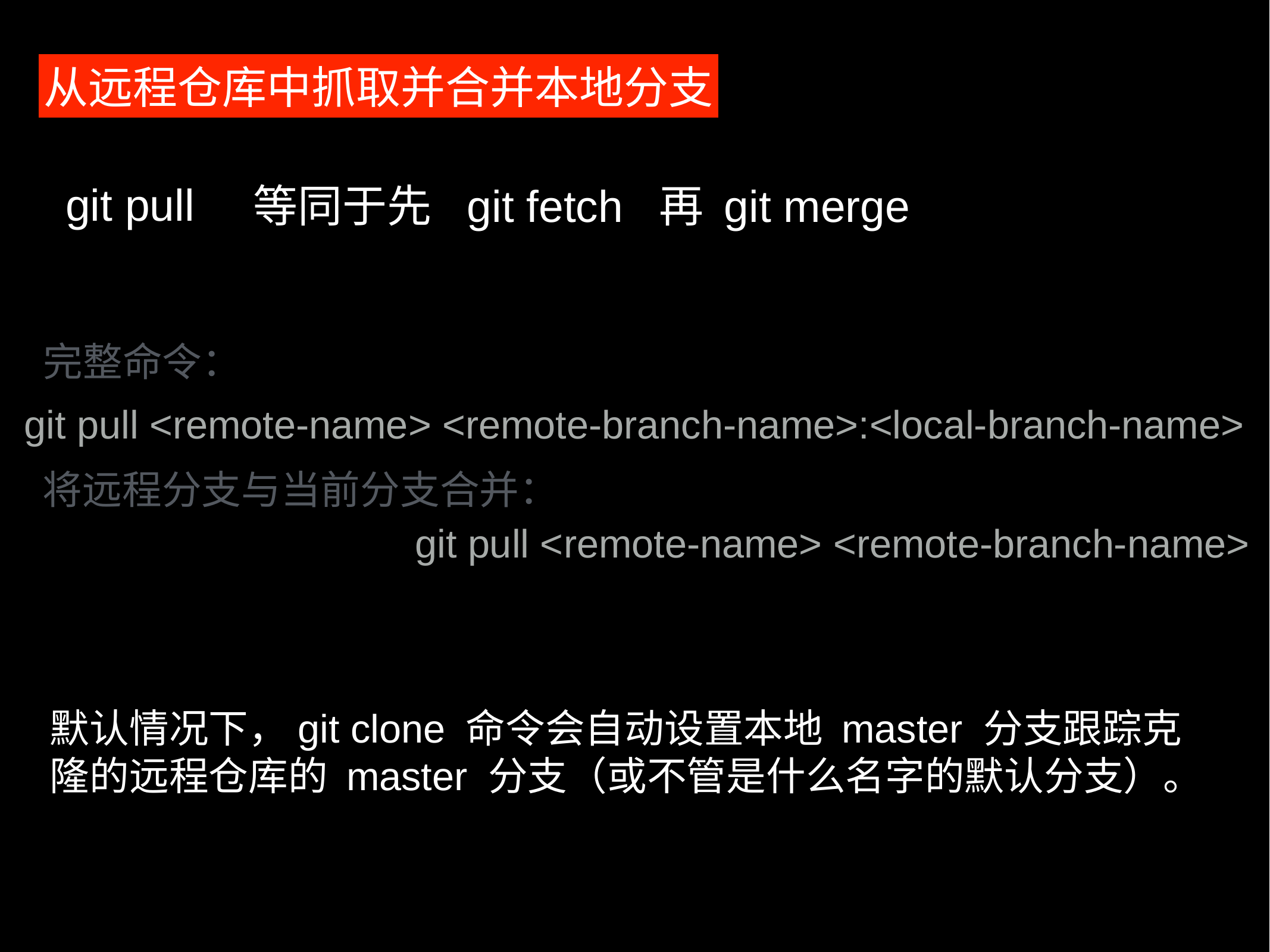

从远程仓库中抓取并合并本地分支
等同于先
再
git fetch
git merge
git pull
完整命令：
git pull <remote-name> <remote-branch-name>:<local-branch-name>
将远程分支与当前分支合并：
git pull <remote-name> <remote-branch-name>
默认情况下，git clone 命令会自动设置本地 master 分支跟踪克隆的远程仓库的 master 分支（或不管是什么名字的默认分支）。